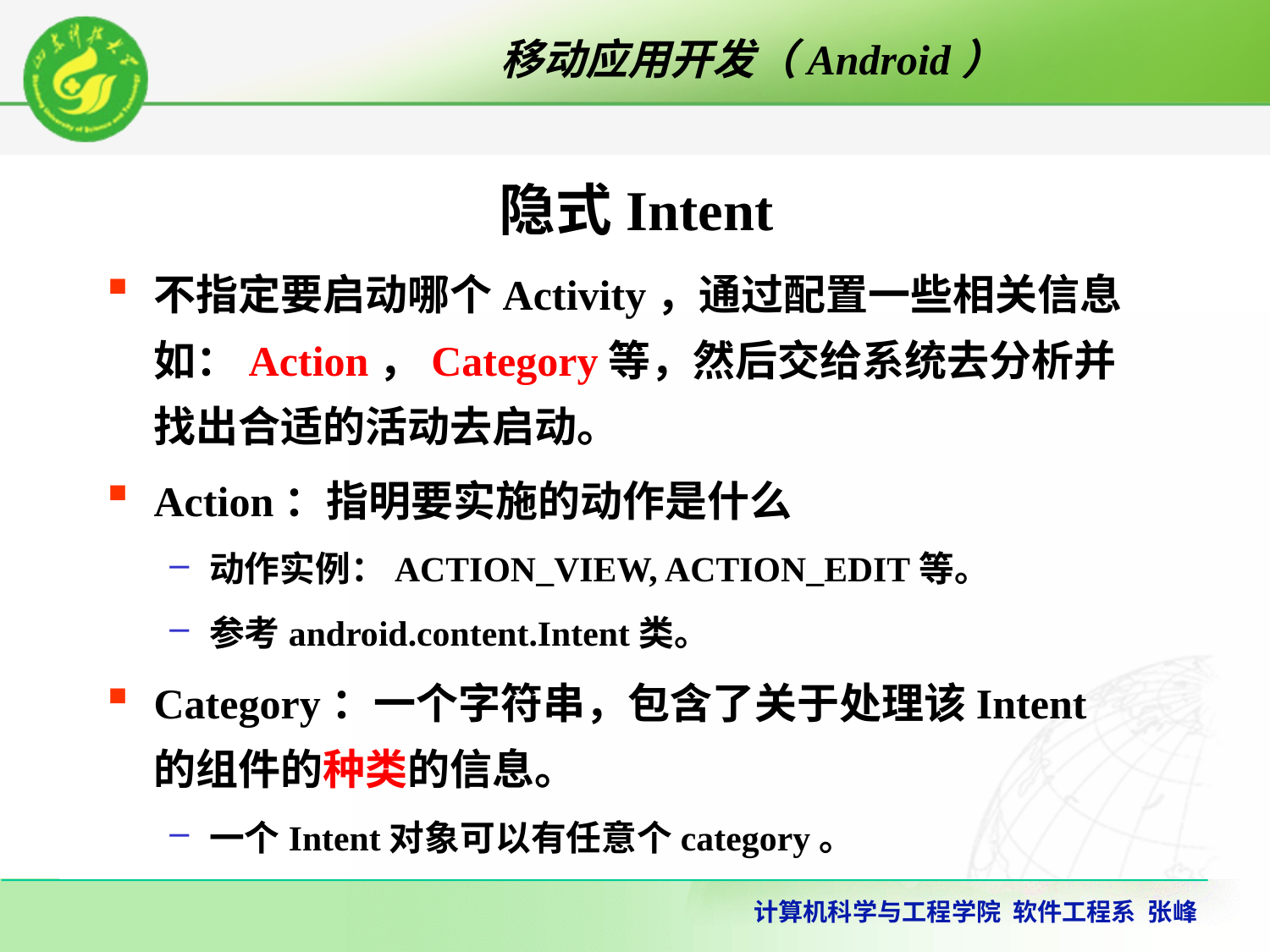

# 隐式Intent
不指定要启动哪个Activity，通过配置一些相关信息如：Action，Category等，然后交给系统去分析并找出合适的活动去启动。
Action：指明要实施的动作是什么
动作实例：ACTION_VIEW, ACTION_EDIT等。
参考android.content.Intent类。
Category：一个字符串，包含了关于处理该Intent的组件的种类的信息。
一个Intent对象可以有任意个category。